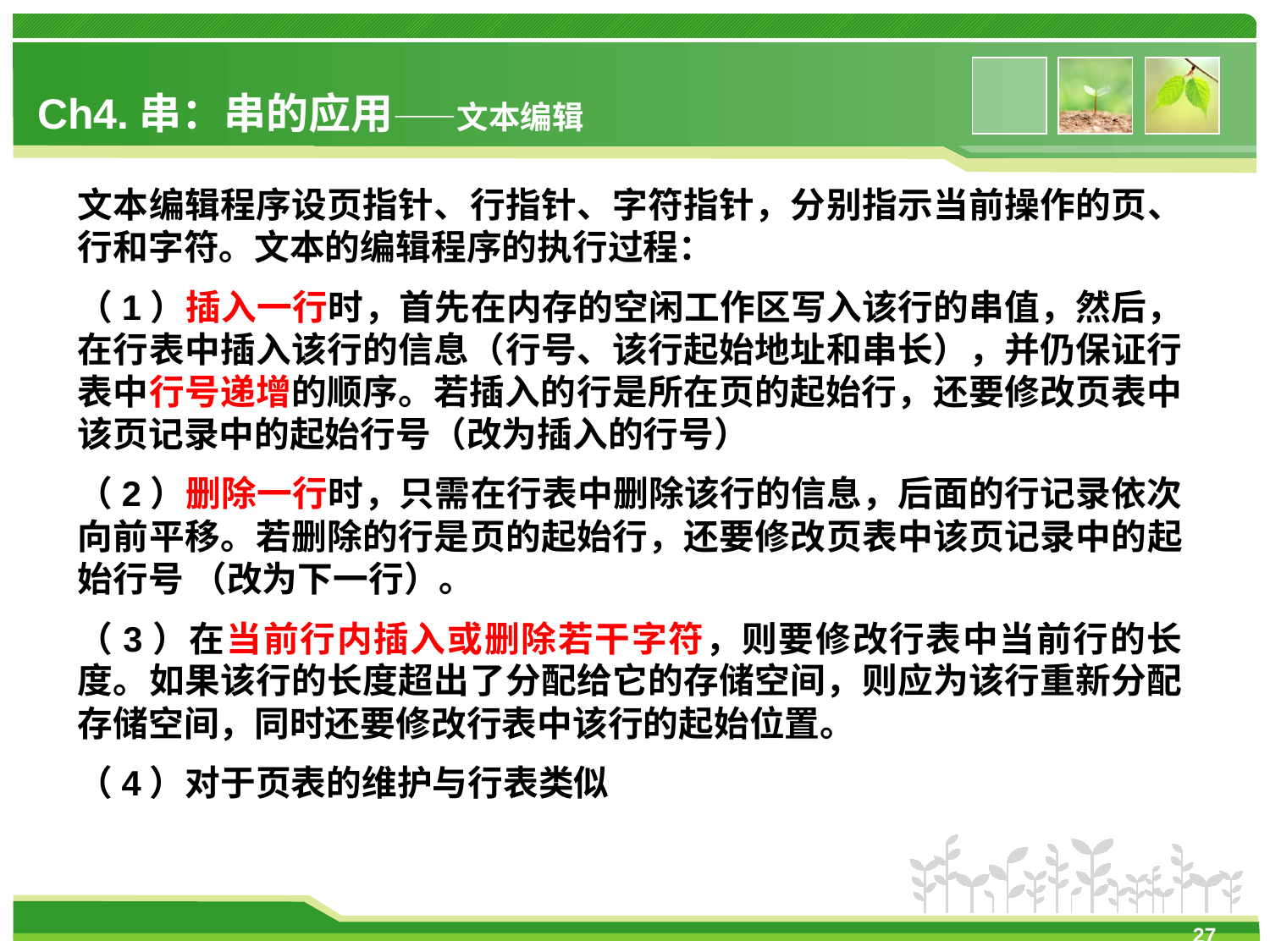

# Ch4.串：串的应用——文本编辑
文本编辑程序设页指针、行指针、字符指针，分别指示当前操作的页、行和字符。文本的编辑程序的执行过程：
（1）插入一行时，首先在内存的空闲工作区写入该行的串值，然后，在行表中插入该行的信息（行号、该行起始地址和串长），并仍保证行表中行号递增的顺序。若插入的行是所在页的起始行，还要修改页表中该页记录中的起始行号（改为插入的行号）
（2）删除一行时，只需在行表中删除该行的信息，后面的行记录依次向前平移。若删除的行是页的起始行，还要修改页表中该页记录中的起始行号 （改为下一行）。
（3）在当前行内插入或删除若干字符，则要修改行表中当前行的长度。如果该行的长度超出了分配给它的存储空间，则应为该行重新分配存储空间，同时还要修改行表中该行的起始位置。
（4）对于页表的维护与行表类似
27